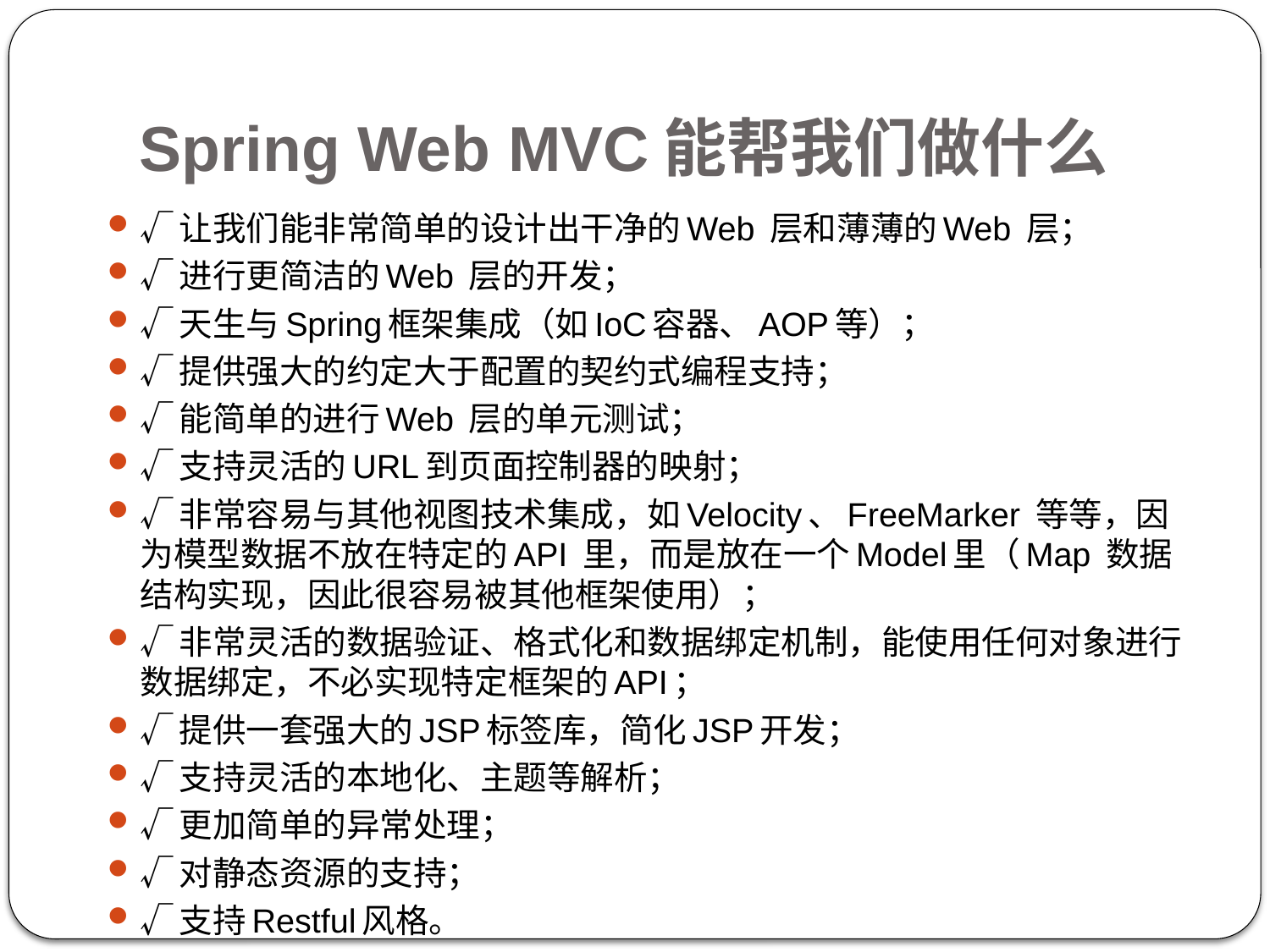

# Spring Web MVC能帮我们做什么
√让我们能非常简单的设计出干净的Web 层和薄薄的Web 层；
√进行更简洁的Web 层的开发；
√天生与Spring框架集成（如IoC容器、AOP等）；
√提供强大的约定大于配置的契约式编程支持；
√能简单的进行Web 层的单元测试；
√支持灵活的URL到页面控制器的映射；
√非常容易与其他视图技术集成，如Velocity、FreeMarker 等等，因为模型数据不放在特定的API 里，而是放在一个Model里（Map 数据结构实现，因此很容易被其他框架使用）；
√非常灵活的数据验证、格式化和数据绑定机制，能使用任何对象进行数据绑定，不必实现特定框架的API；
√提供一套强大的JSP标签库，简化JSP开发；
√支持灵活的本地化、主题等解析；
√更加简单的异常处理；
√对静态资源的支持；
√支持Restful风格。